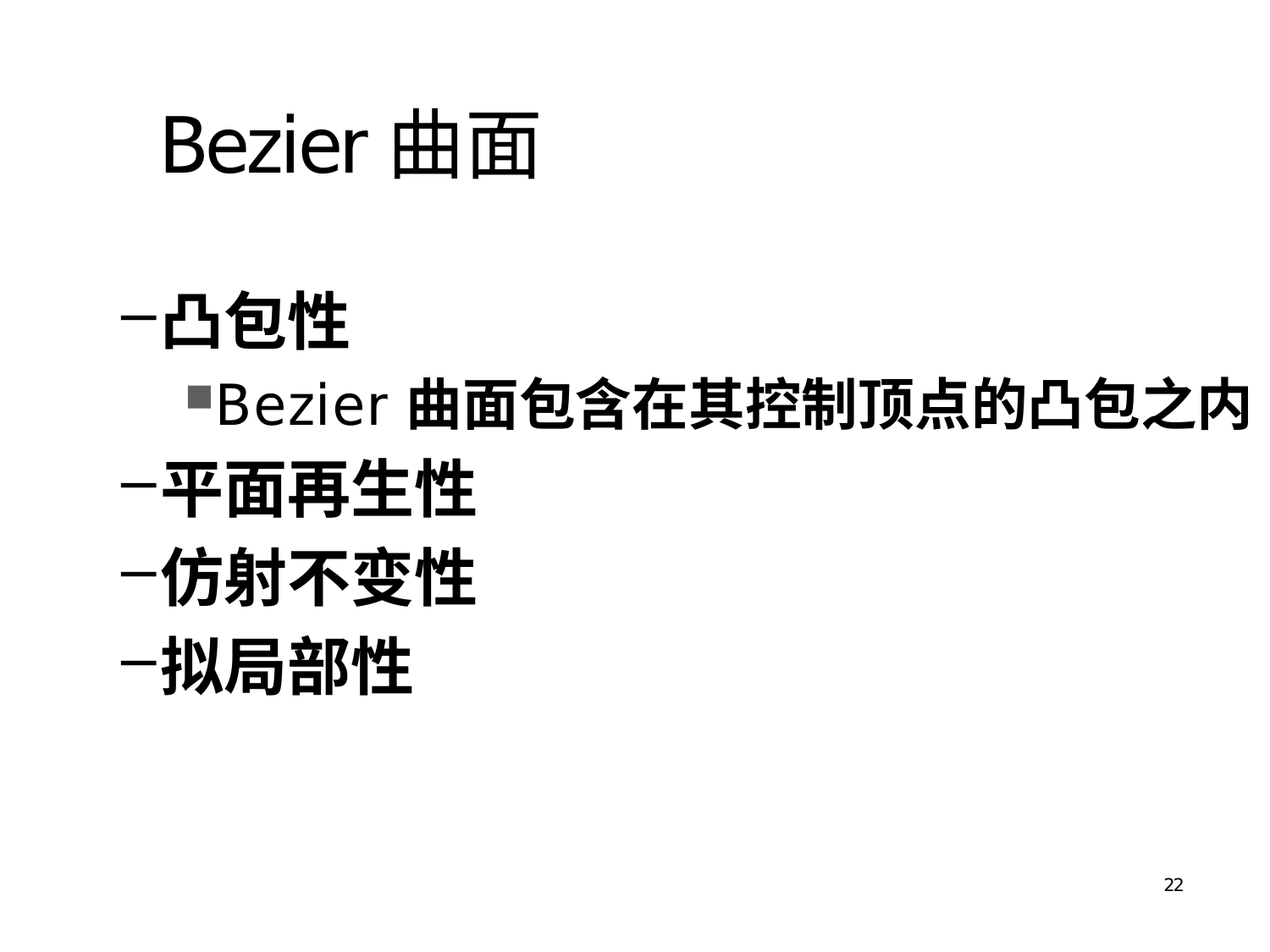

# Bezier曲面
凸包性
Bezier曲面包含在其控制顶点的凸包之内
平面再生性
仿射不变性
拟局部性
22